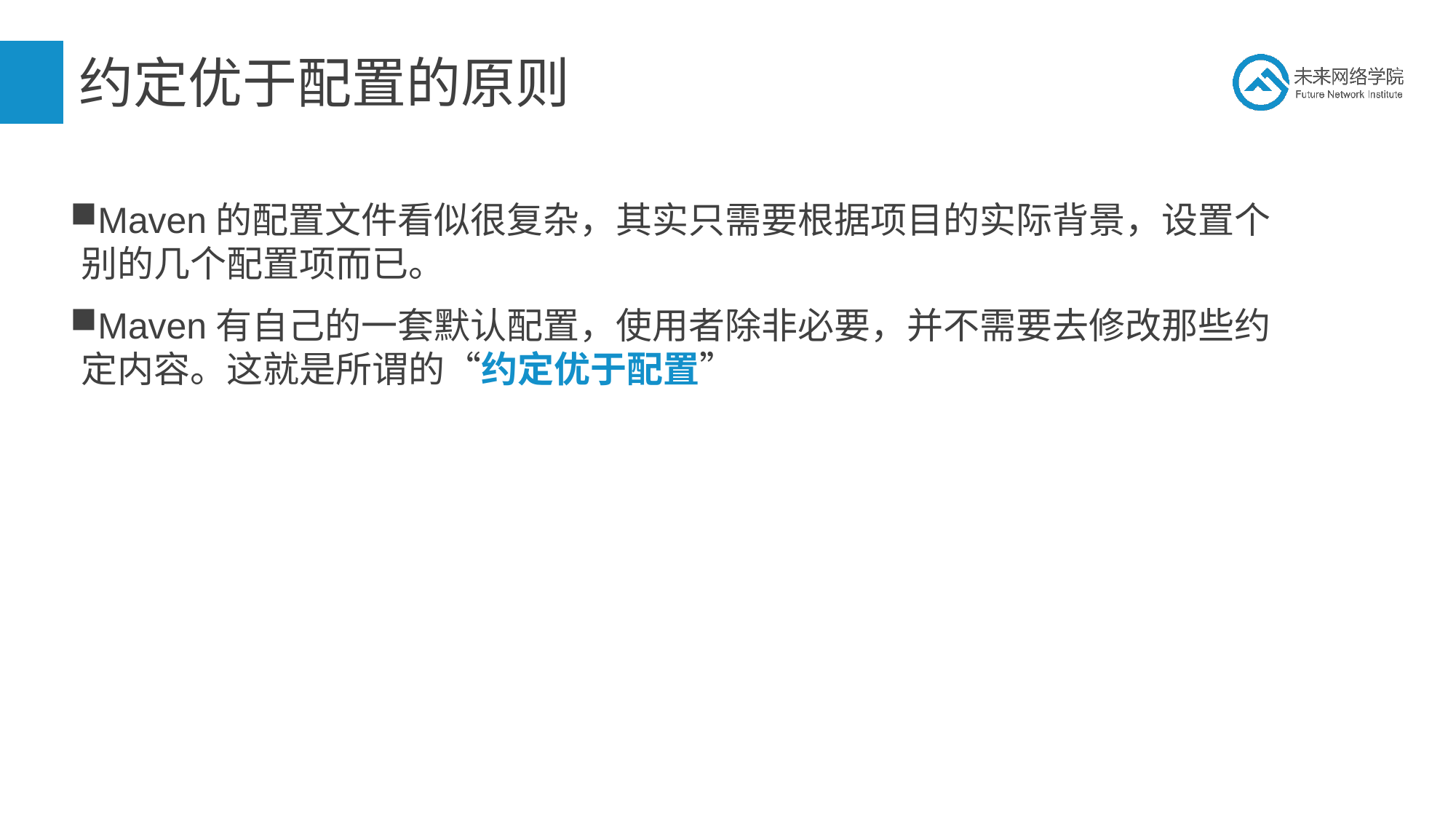

# 约定优于配置的原则
Maven的配置文件看似很复杂，其实只需要根据项目的实际背景，设置个别的几个配置项而已。
Maven有自己的一套默认配置，使用者除非必要，并不需要去修改那些约定内容。这就是所谓的“约定优于配置”